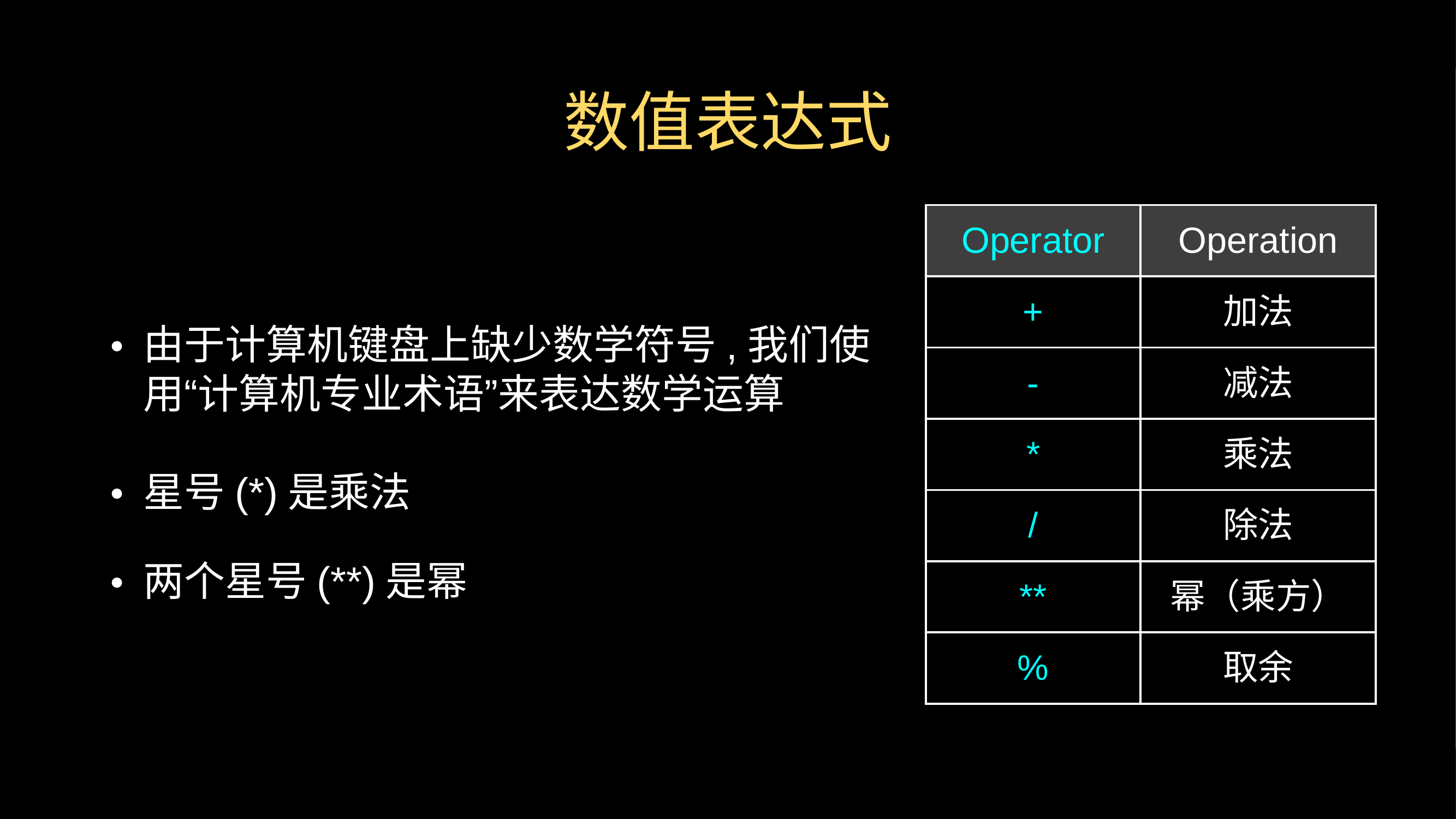

# 数值表达式
由于计算机键盘上缺少数学符号,我们使用“计算机专业术语”来表达数学运算

星号(*)是乘法
两个星号(**)是幂
| Operator | Operation |
| --- | --- |
| + | 加法 |
| - | 减法 |
| \* | 乘法 |
| / | 除法 |
| \*\* | 幂（乘方） |
| % | 取余 |